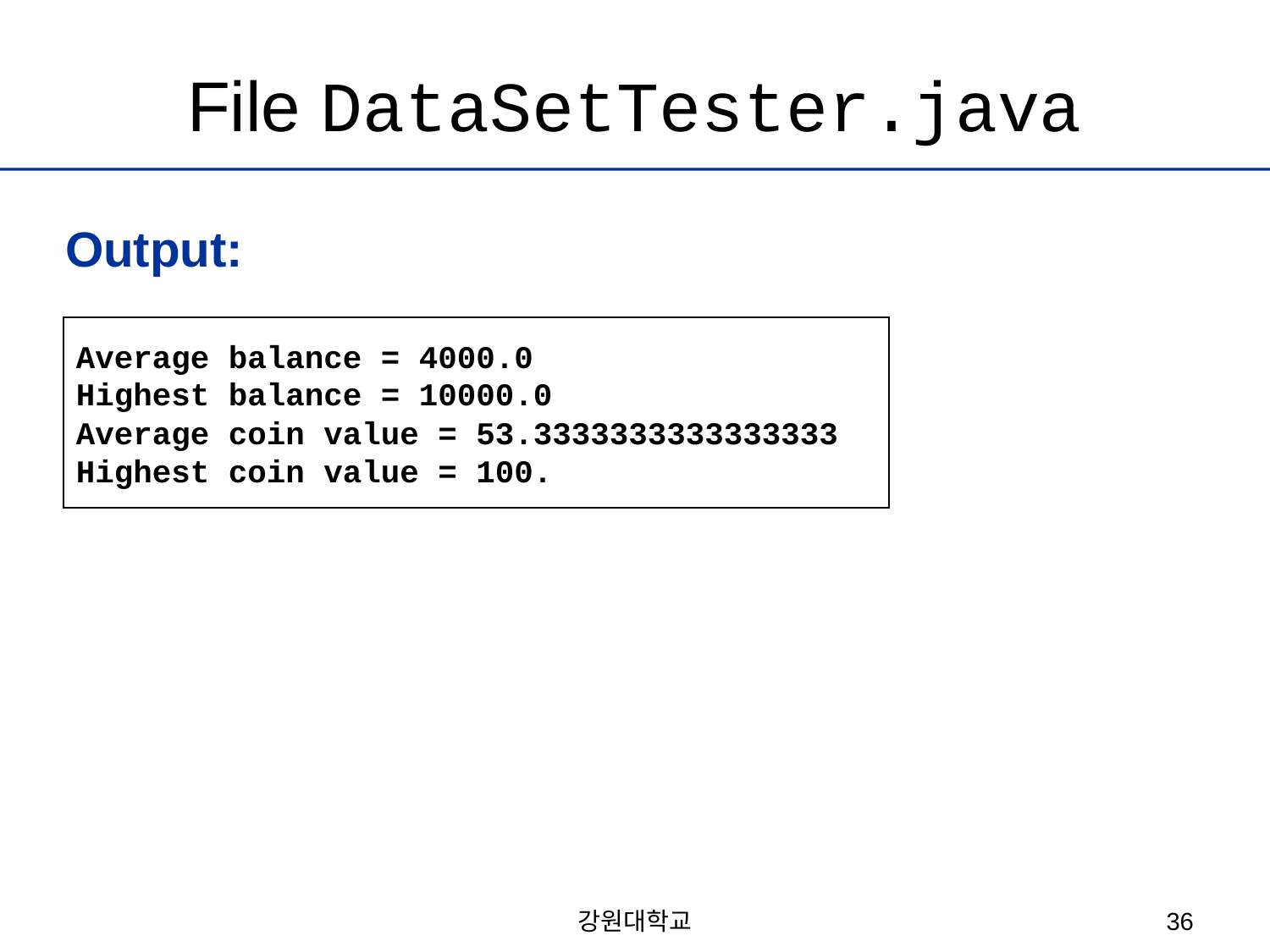

# File DataSetTester.java

Output:
Average balance = 4000.0
Highest balance = 10000.0
Average coin value = 53.3333333333333333
Highest coin value = 100.
강원대학교
36